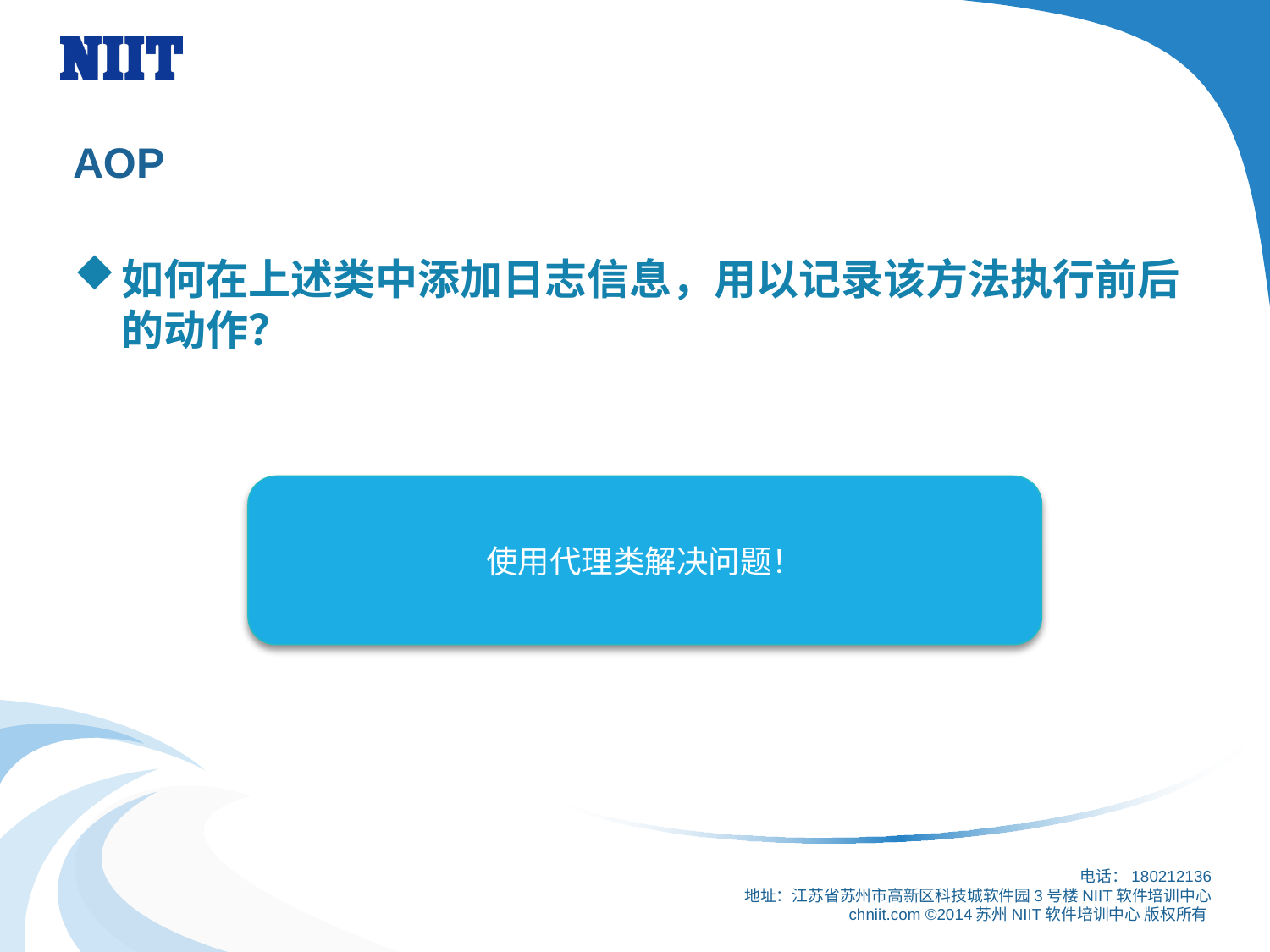

# AOP
如何在上述类中添加日志信息，用以记录该方法执行前后的动作？
使用代理类解决问题！